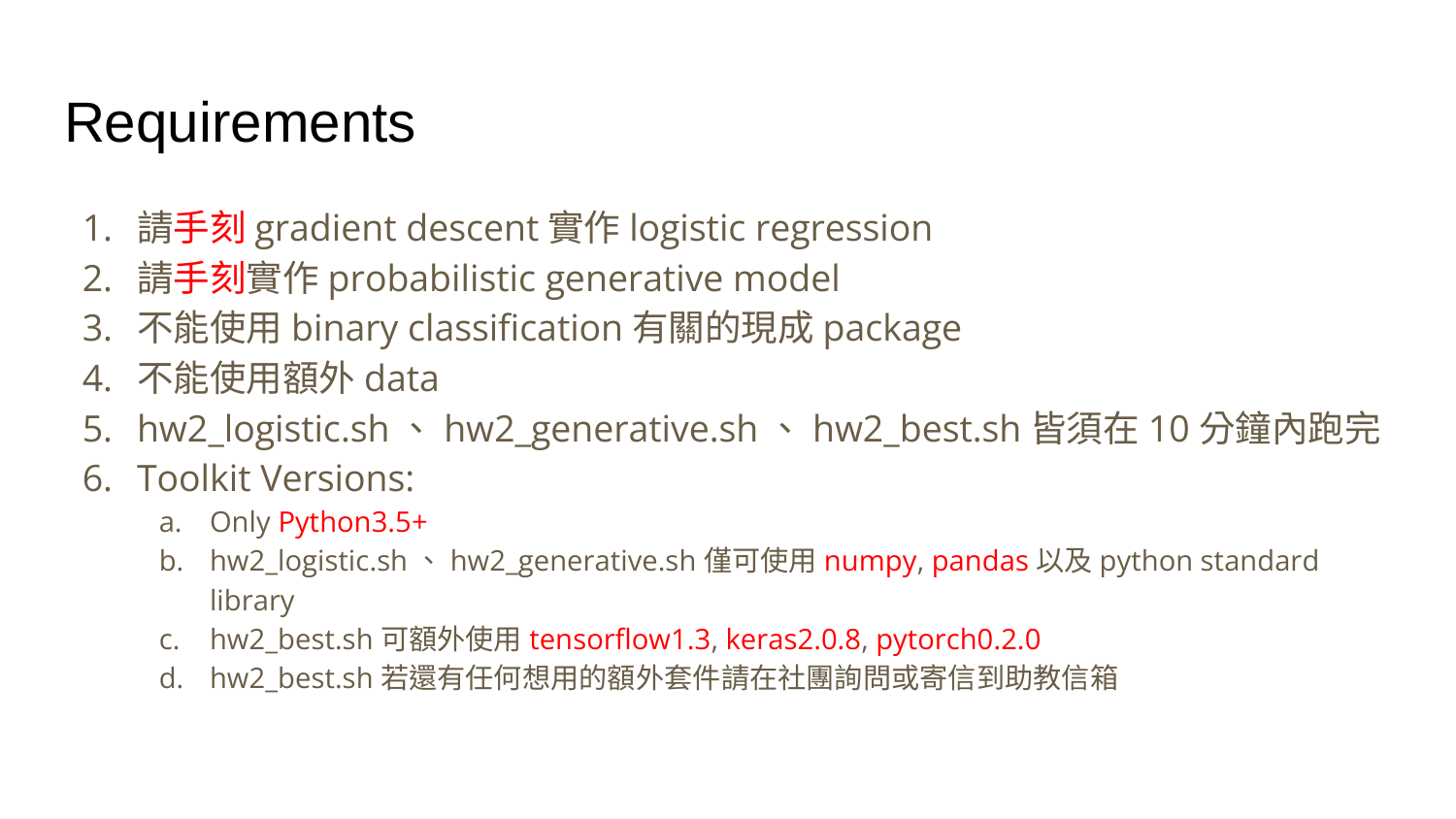

# Requirements
請手刻gradient descent實作logistic regression
請手刻實作probabilistic generative model
不能使用binary classification有關的現成package
不能使用額外data
hw2_logistic.sh、hw2_generative.sh、hw2_best.sh皆須在10分鐘內跑完
Toolkit Versions:
Only Python3.5+
hw2_logistic.sh、hw2_generative.sh僅可使用numpy, pandas以及python standard library
hw2_best.sh可額外使用tensorflow1.3, keras2.0.8, pytorch0.2.0
hw2_best.sh若還有任何想用的額外套件請在社團詢問或寄信到助教信箱